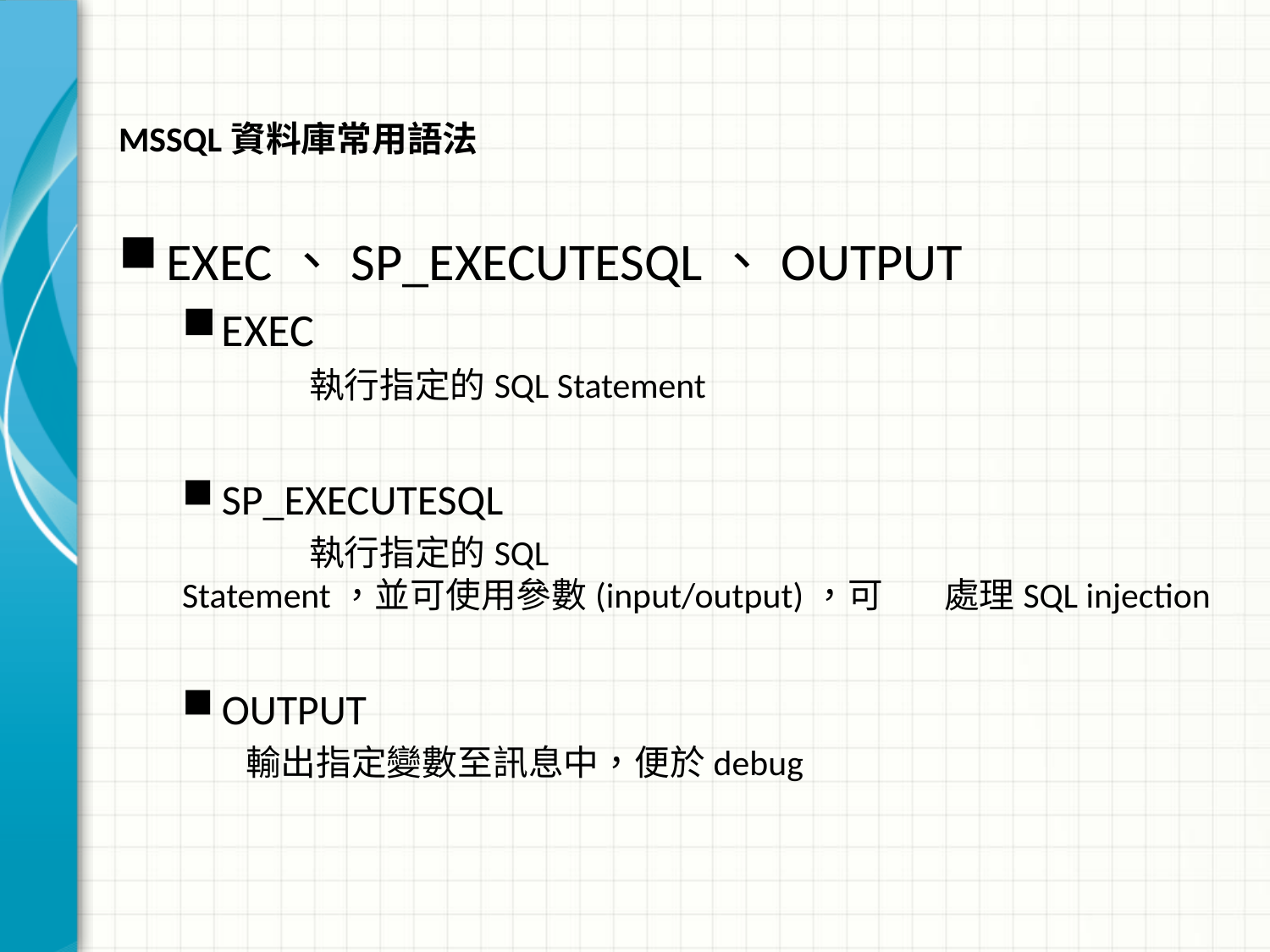

# MSSQL資料庫常用語法
EXEC、SP_EXECUTESQL、OUTPUT
EXEC
	執行指定的SQL Statement

SP_EXECUTESQL
	執行指定的SQL Statement，並可使用參數(input/output)，可	處理SQL injection

OUTPUT
輸出指定變數至訊息中，便於debug